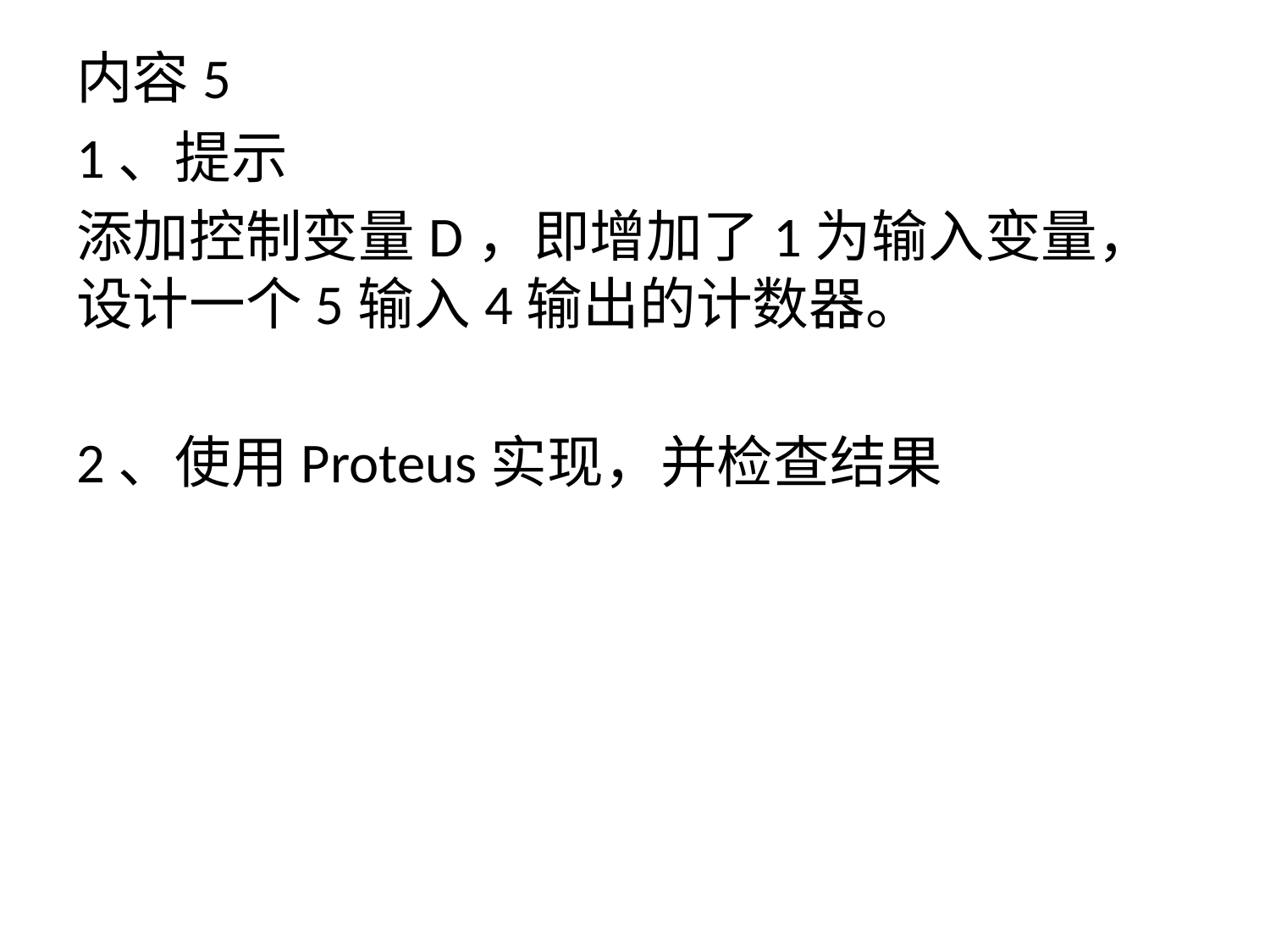

内容5
1、提示
添加控制变量D，即增加了1为输入变量，设计一个5输入4输出的计数器。

2、使用Proteus实现，并检查结果